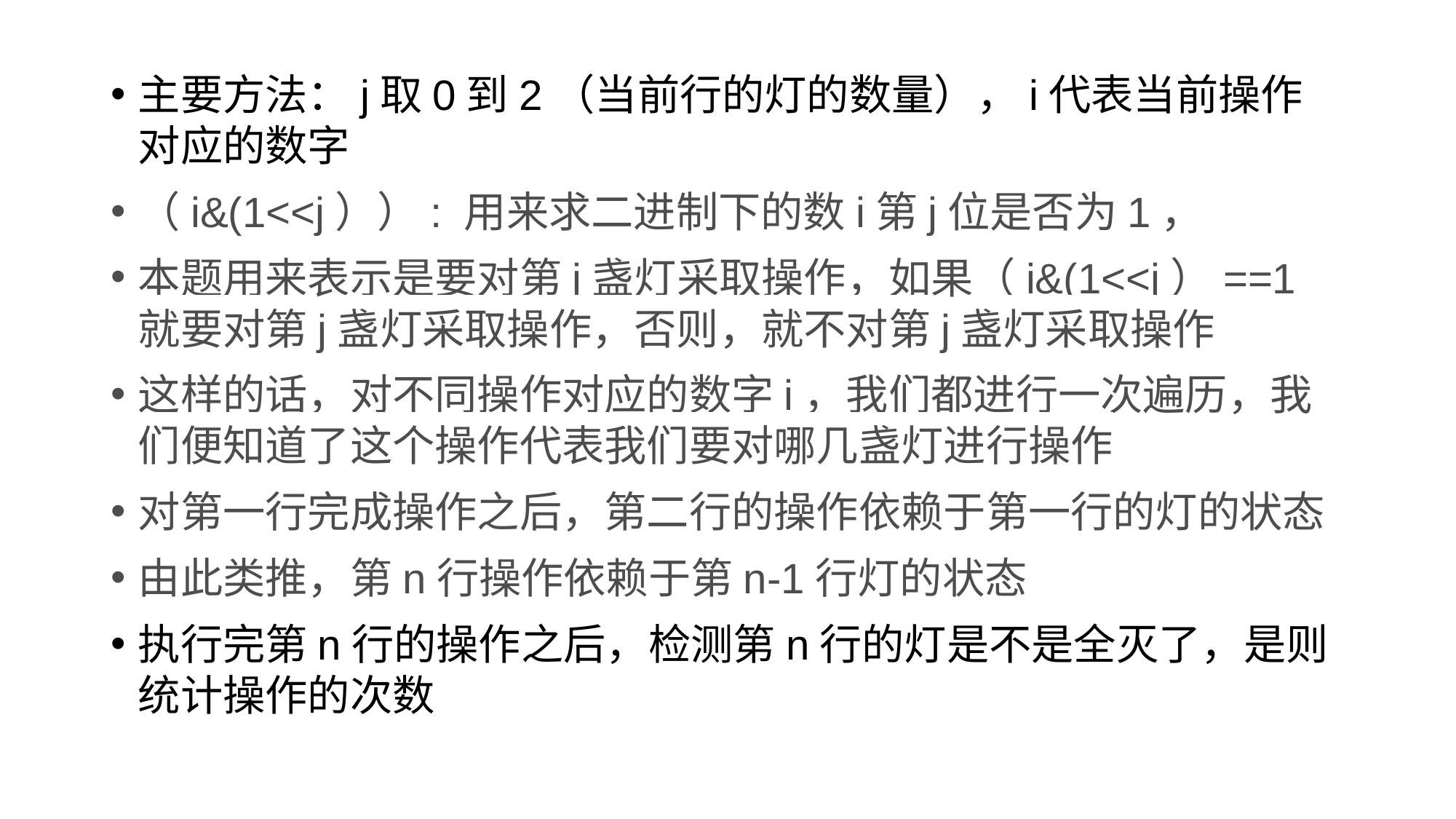

主要方法：j取0到2（当前行的灯的数量），i代表当前操作对应的数字
（i&(1<<j））: 用来求二进制下的数i第j位是否为1，
本题用来表示是要对第j盏灯采取操作，如果（i&(1<<j）==1就要对第j盏灯采取操作，否则，就不对第j盏灯采取操作
这样的话，对不同操作对应的数字i，我们都进行一次遍历，我们便知道了这个操作代表我们要对哪几盏灯进行操作
对第一行完成操作之后，第二行的操作依赖于第一行的灯的状态
由此类推，第n行操作依赖于第n-1行灯的状态
执行完第n行的操作之后，检测第n行的灯是不是全灭了，是则统计操作的次数